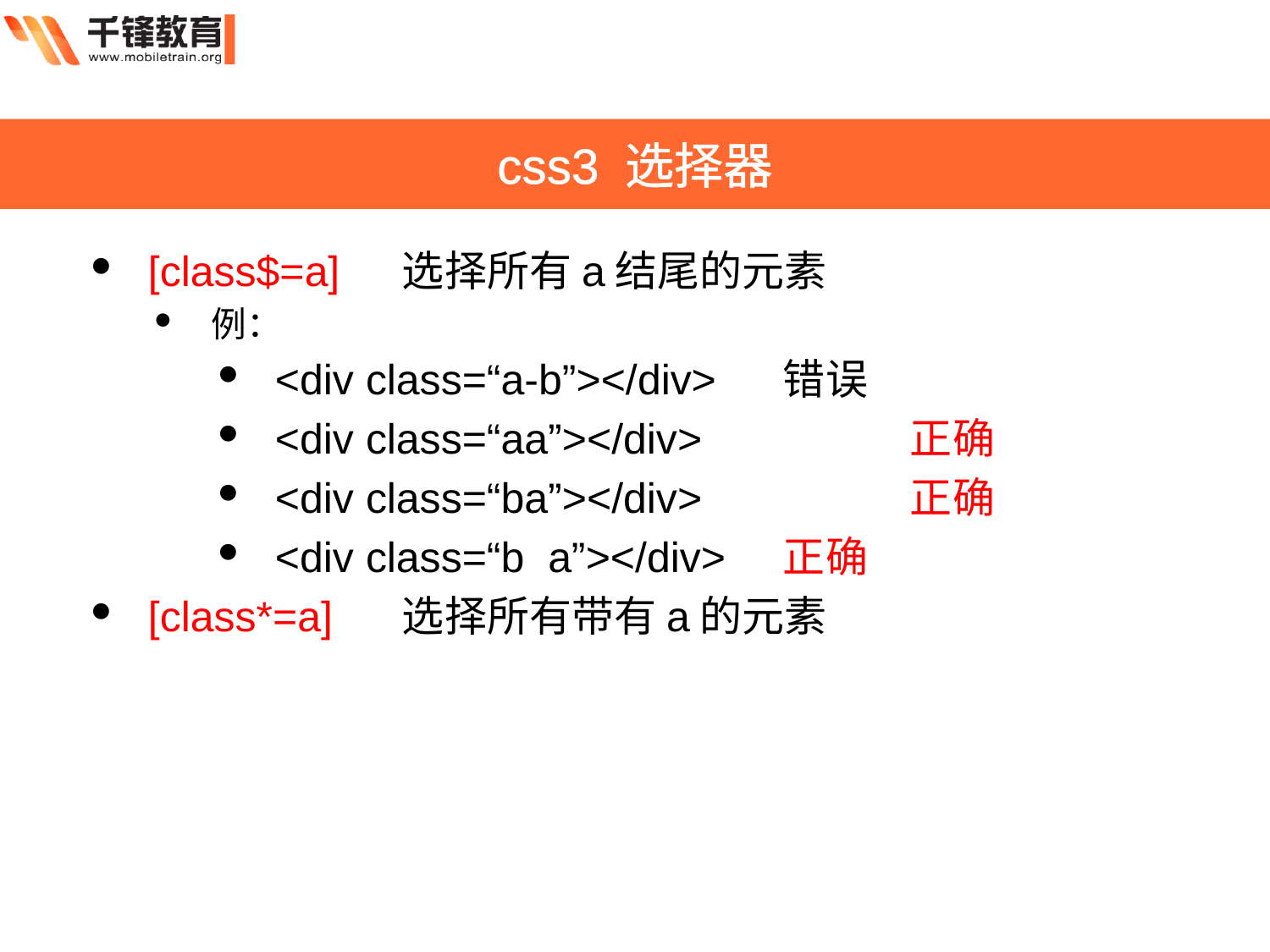

css3 选择器
[class$=a]	选择所有a结尾的元素
例：
<div class=“a-b”></div>	错误
<div class=“aa”></div>		正确
<div class=“ba”></div>		正确
<div class=“b  a”></div>	正确
[class*=a]	选择所有带有a的元素